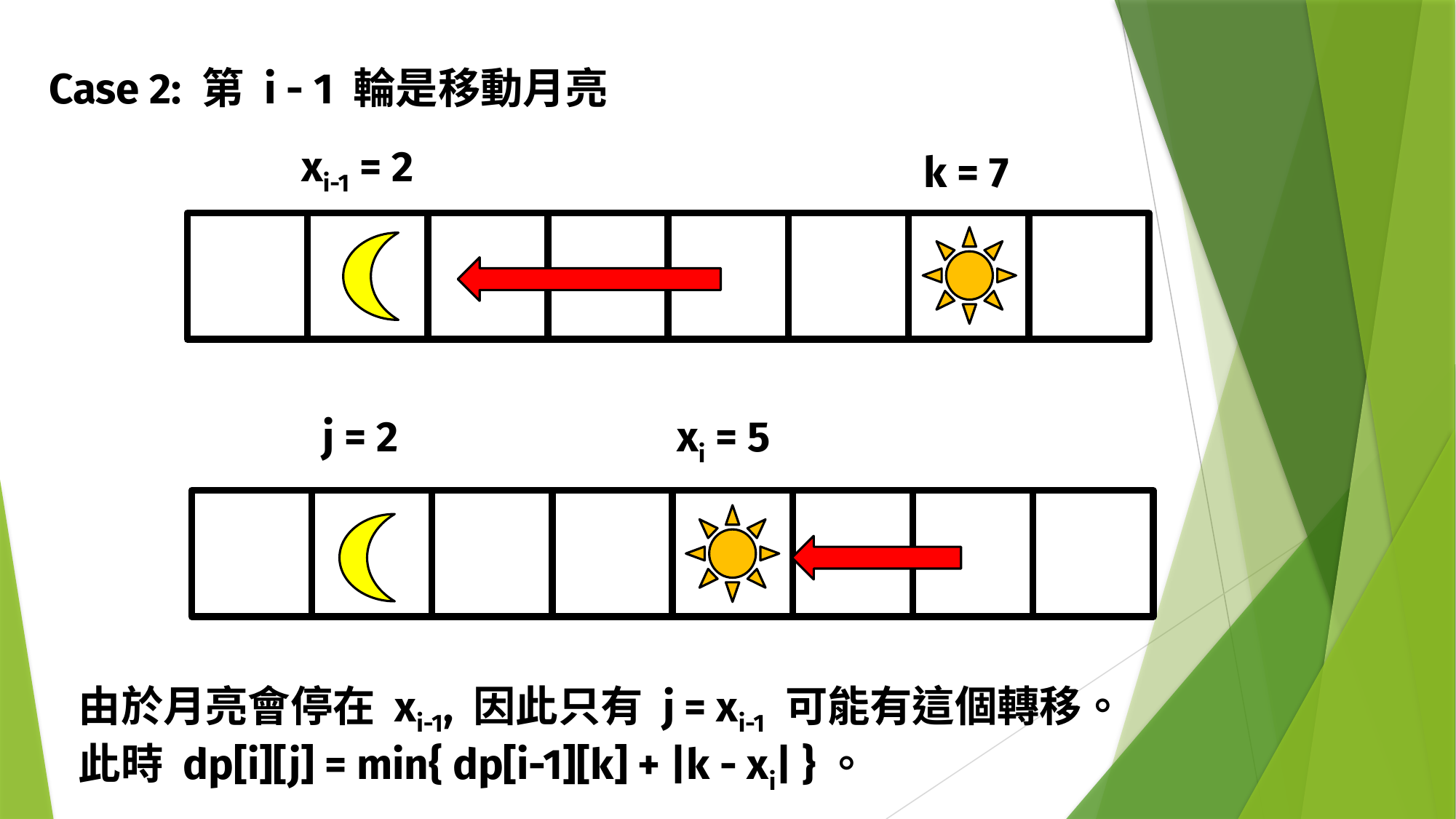

Case 2: 第 i - 1 輪是移動月亮
xi-1 = 2
k = 7

j = 2
xi = 5

由於月亮會停在 xi-1, 因此只有 j = xi-1 可能有這個轉移。
此時 dp[i][j] = min{ dp[i-1][k] + |k - xi| }。